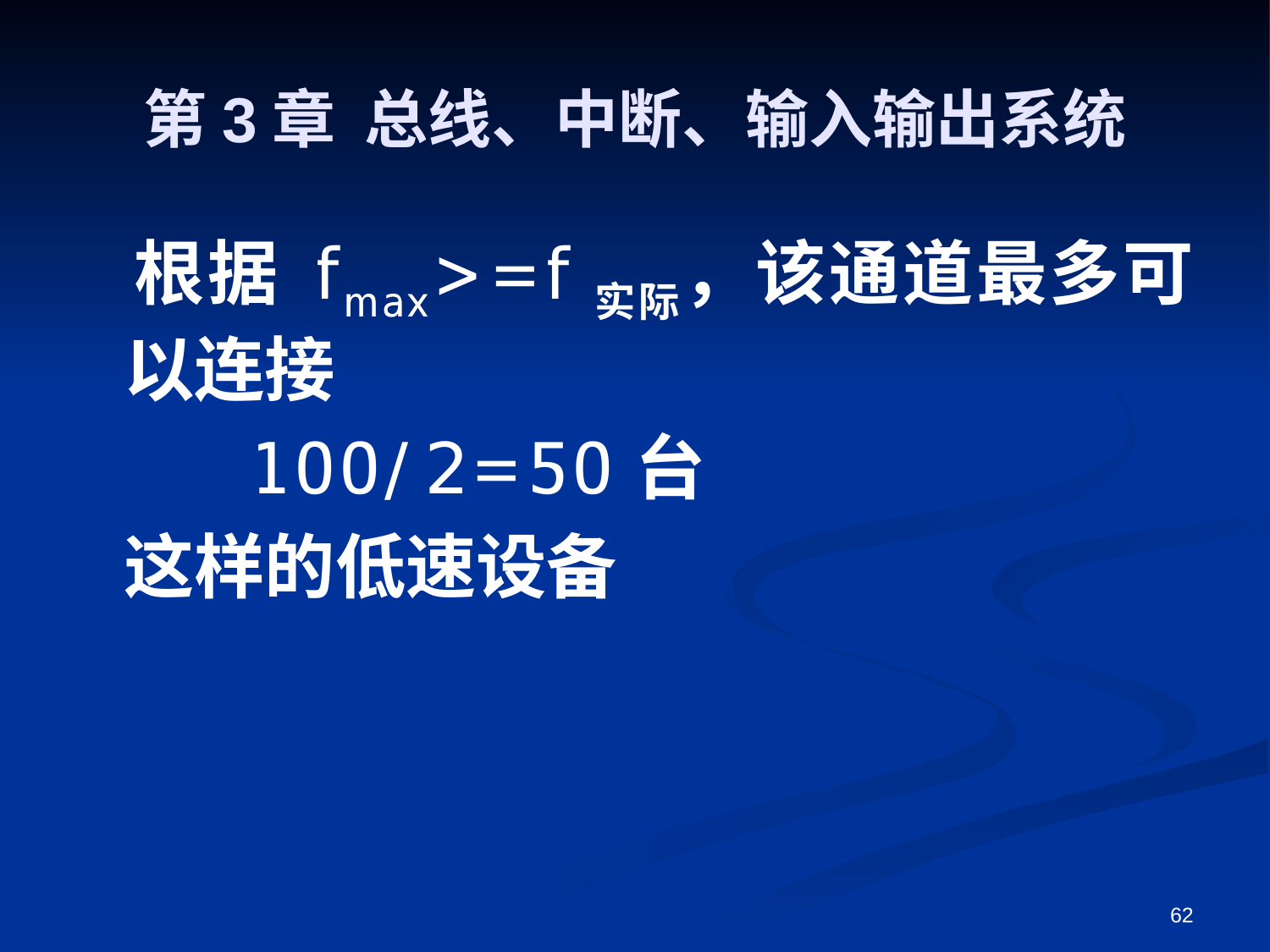

# 第3章  总线、中断、输入输出系统
  根据 fmax>=f实际，该通道最多可以连接
		100/2=50台
	这样的低速设备
62